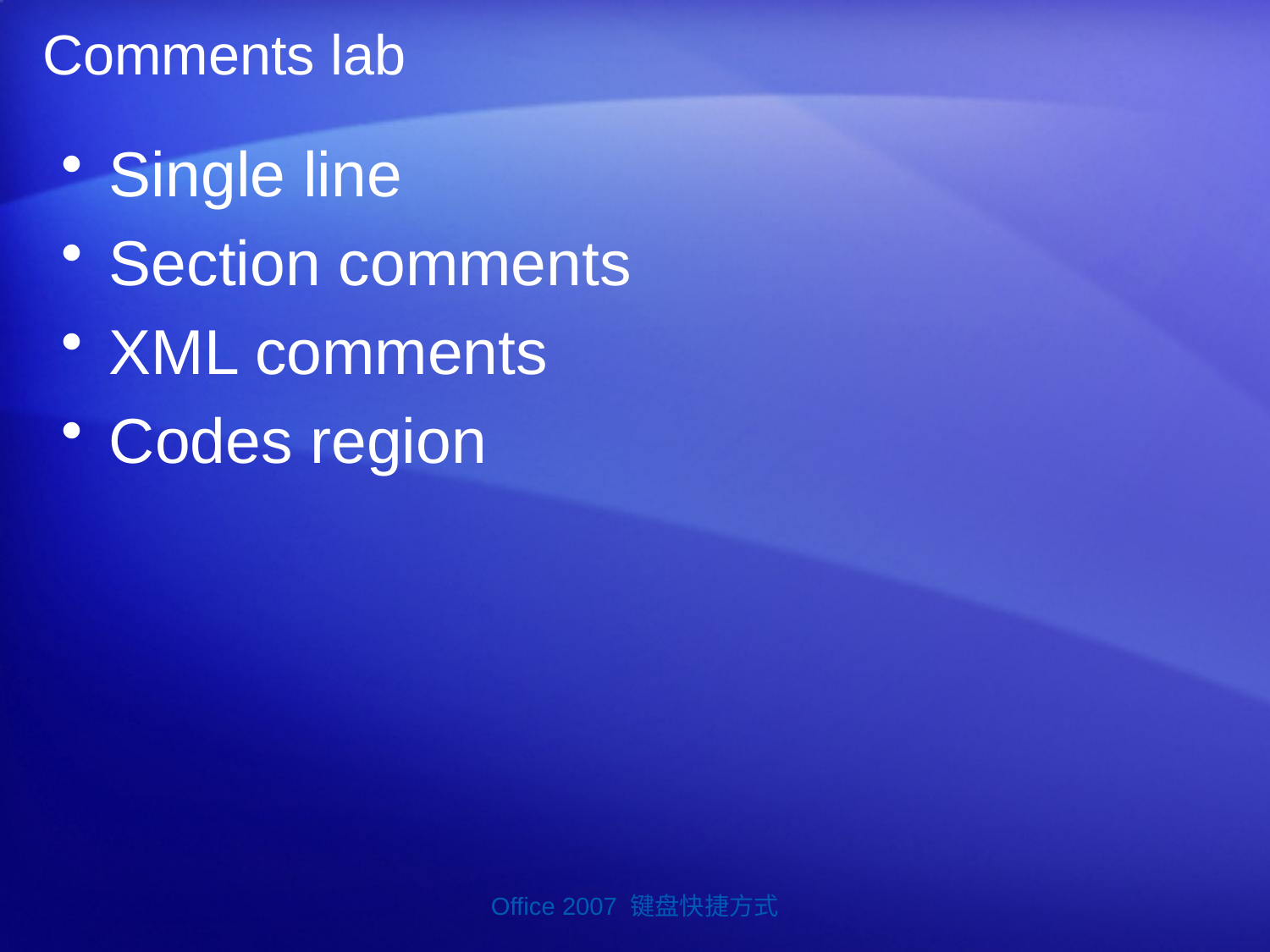

# Comments lab
Single line
Section comments
XML comments
Codes region
Office 2007 键盘快捷方式